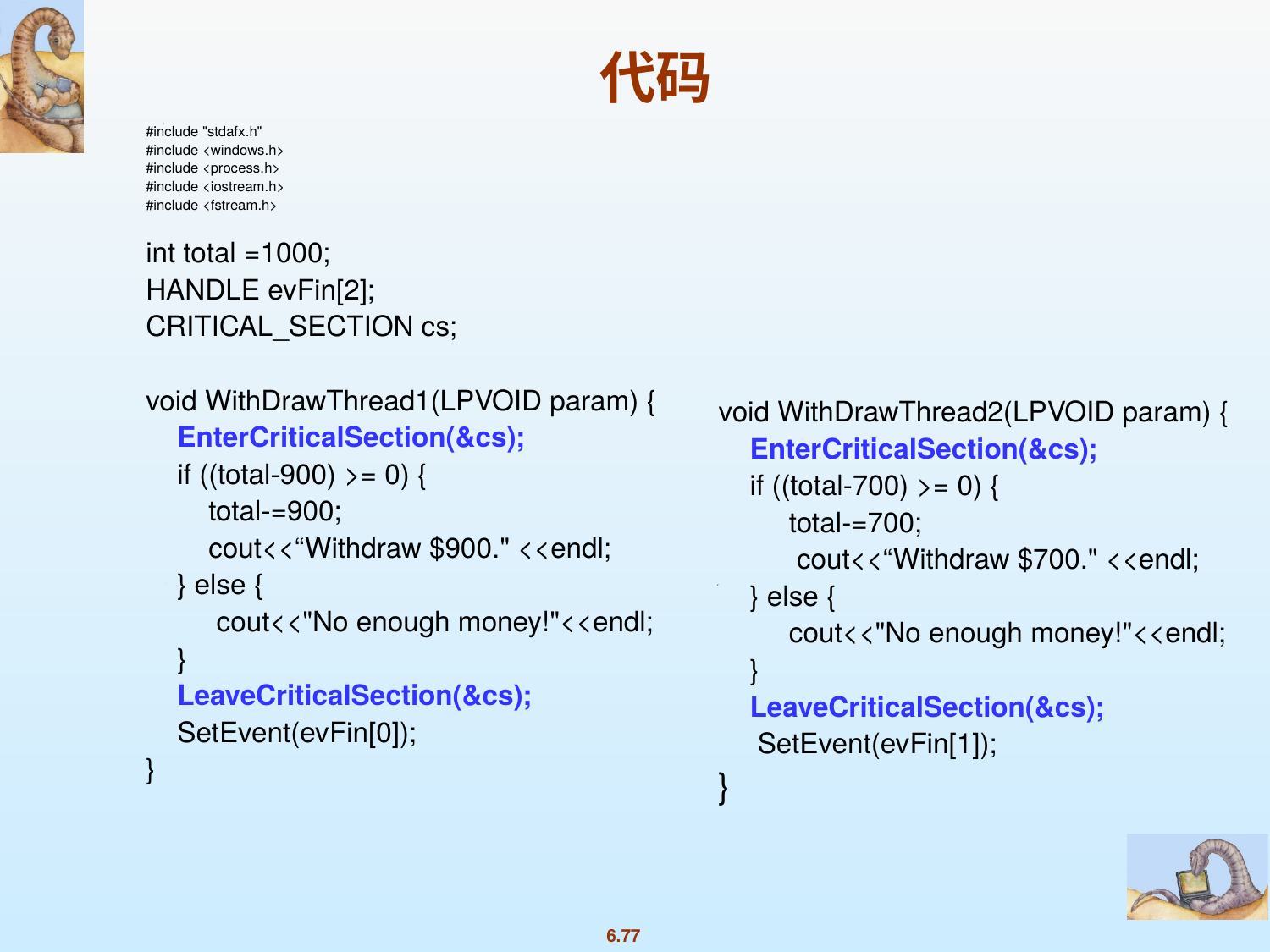

代码
#include "stdafx.h"
#include <windows.h>
#include <process.h>
#include <iostream.h>
#include <fstream.h>

int total =1000;
HANDLE evFin[2];
CRITICAL_SECTION cs;

void WithDrawThread1(LPVOID param) {
    EnterCriticalSection(&cs);
    if ((total-900) >= 0) {
        total-=900;
        cout<<“Withdraw $900." <<endl;
    } else {
         cout<<"No enough money!"<<endl;
    }
    LeaveCriticalSection(&cs);
    SetEvent(evFin[0]);
}

void WithDrawThread2(LPVOID param) {
    EnterCriticalSection(&cs);
    if ((total-700) >= 0) {
         total-=700;
          cout<<“Withdraw $700." <<endl;
    } else {
         cout<<"No enough money!"<<endl;
    }
    LeaveCriticalSection(&cs);
     SetEvent(evFin[1]);
}